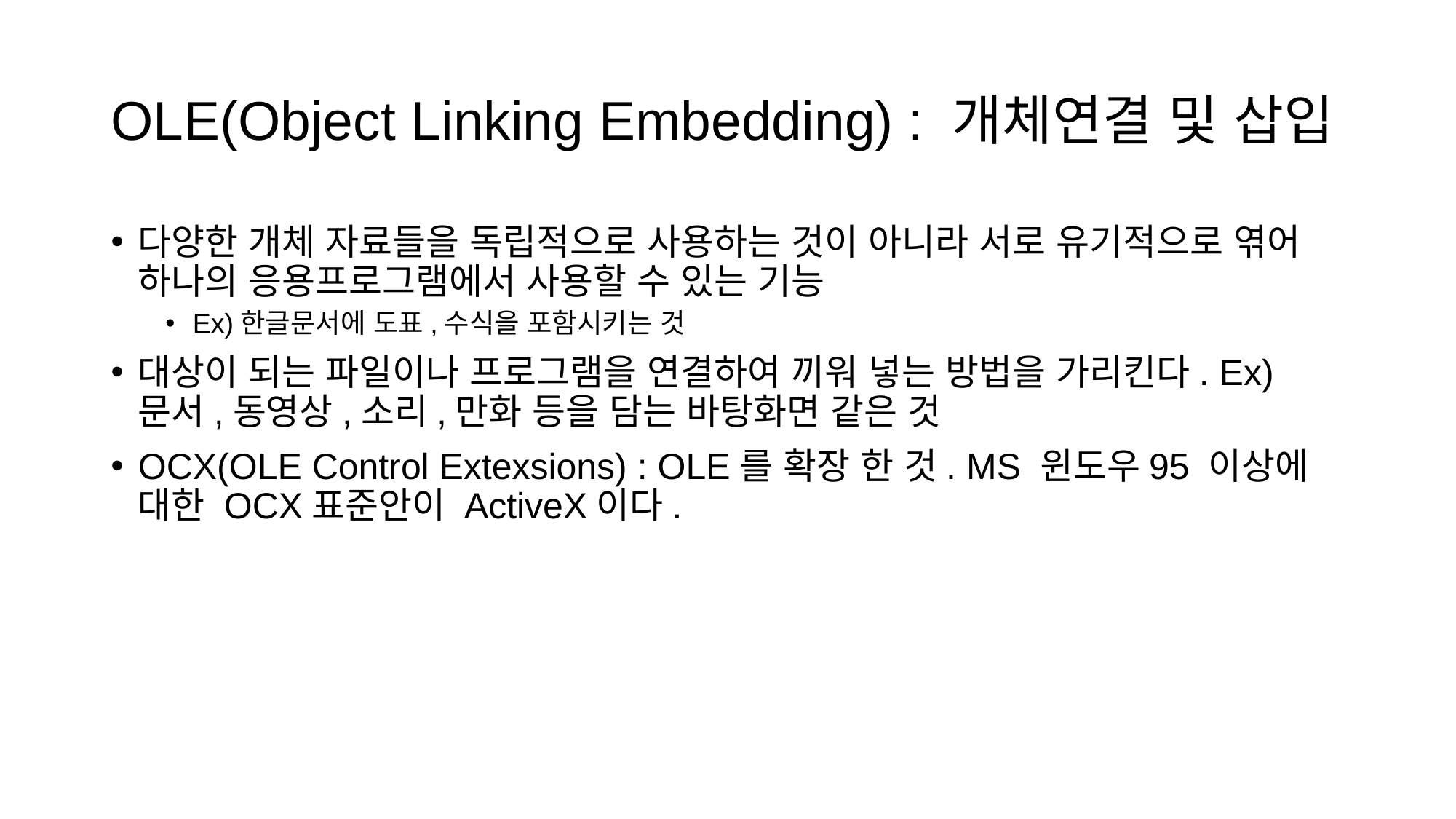

# OLE(Object Linking Embedding) : 개체연결 및 삽입
다양한 개체 자료들을 독립적으로 사용하는 것이 아니라 서로 유기적으로 엮어 하나의 응용프로그램에서 사용할 수 있는 기능
Ex)한글문서에 도표,수식을 포함시키는 것
대상이 되는 파일이나 프로그램을 연결하여 끼워 넣는 방법을 가리킨다. Ex)문서,동영상,소리,만화 등을 담는 바탕화면 같은 것
OCX(OLE Control Extexsions) : OLE를 확장 한 것. MS 윈도우95 이상에 대한 OCX표준안이 ActiveX이다.